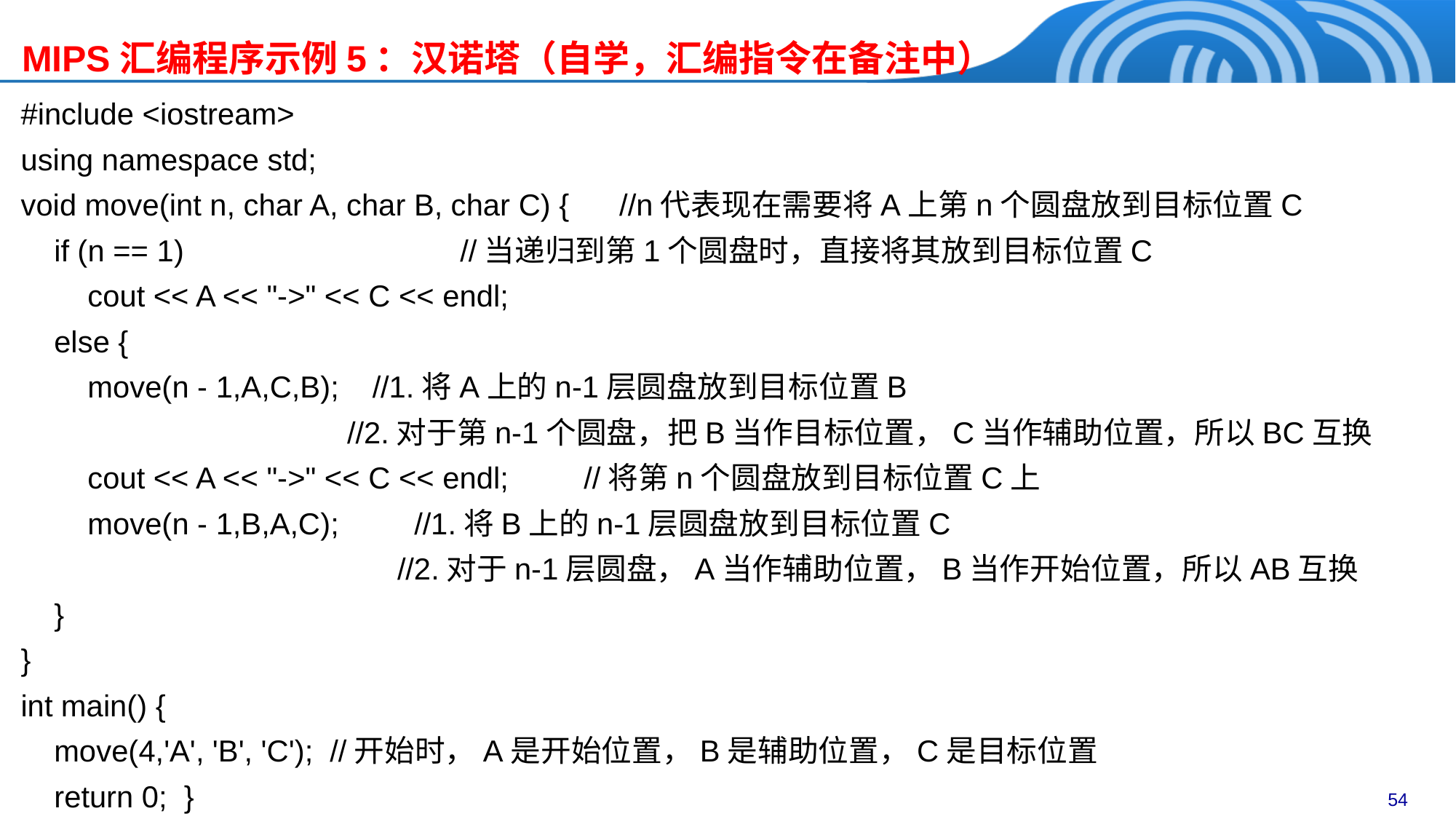

# MIPS汇编程序示例5：汉诺塔（自学，汇编指令在备注中）
#include <iostream>
using namespace std;
void move(int n, char A, char B, char C) {      //n代表现在需要将A上第n个圆盘放到目标位置C
    if (n == 1)                                 //当递归到第1个圆盘时，直接将其放到目标位置C
        cout << A << "->" << C << endl;
    else {
        move(n - 1,A,C,B);    //1.将A上的n-1层圆盘放到目标位置B
                                       //2.对于第n-1个圆盘，把B当作目标位置，C当作辅助位置，所以BC互换
        cout << A << "->" << C << endl;         //将第n个圆盘放到目标位置C上
        move(n - 1,B,A,C);         //1.将B上的n-1层圆盘放到目标位置C
                                             //2.对于n-1层圆盘，A当作辅助位置，B当作开始位置，所以AB互换
    }
}
int main() {
    move(4,'A', 'B', 'C');  //开始时，A是开始位置，B是辅助位置，C是目标位置
    return 0;  }